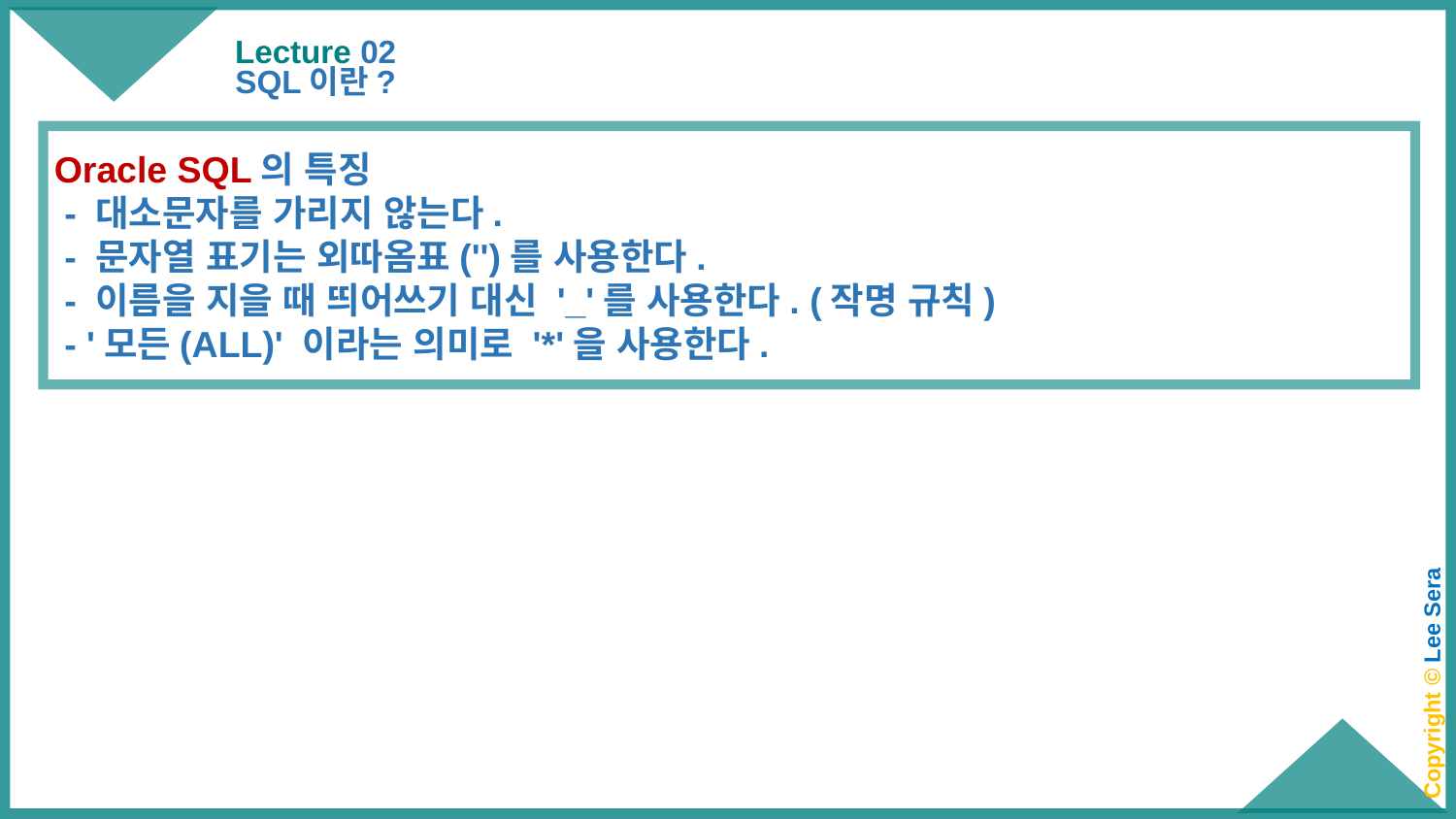

# Lecture 02

SQL이란?
Oracle SQL의 특징
 - 대소문자를 가리지 않는다.
 - 문자열 표기는 외따옴표('')를 사용한다.
 - 이름을 지을 때 띄어쓰기 대신 '_'를 사용한다. (작명 규칙)
 - '모든(ALL)' 이라는 의미로 '*'을 사용한다.
Copyright © Lee Sera